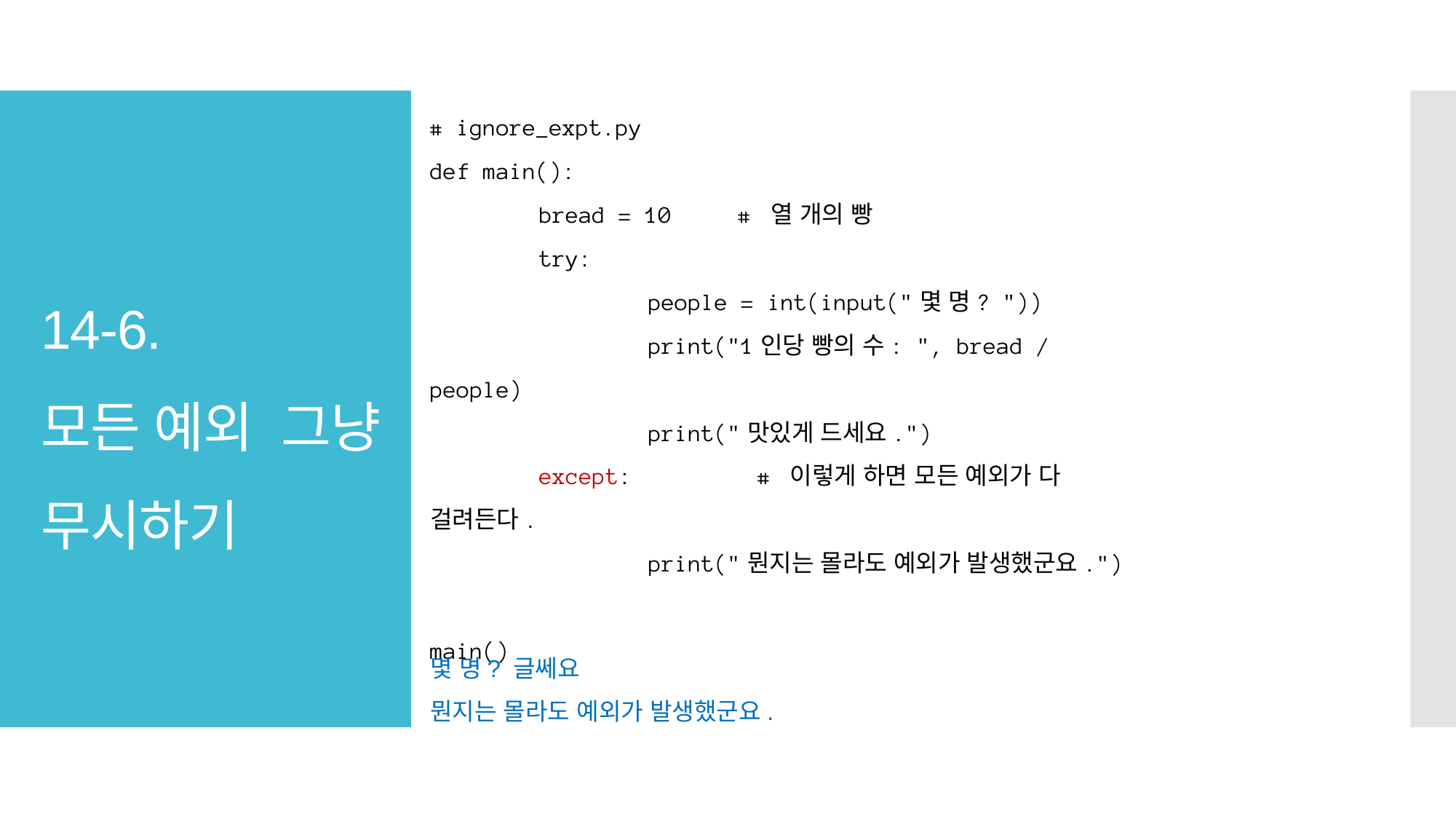

# ignore_expt.py
def main():
	bread = 10     # 열 개의 빵
	try:
		people = int(input("몇 명? "))
		print("1인당 빵의 수: ", bread / people)
		print("맛있게 드세요.")
	except: 		# 이렇게 하면 모든 예외가 다 걸려든다.
		print("뭔지는 몰라도 예외가 발생했군요.")

main()
# 14-6. 모든 예외  그냥 무시하기
몇 명? 글쎄요
뭔지는 몰라도 예외가 발생했군요.